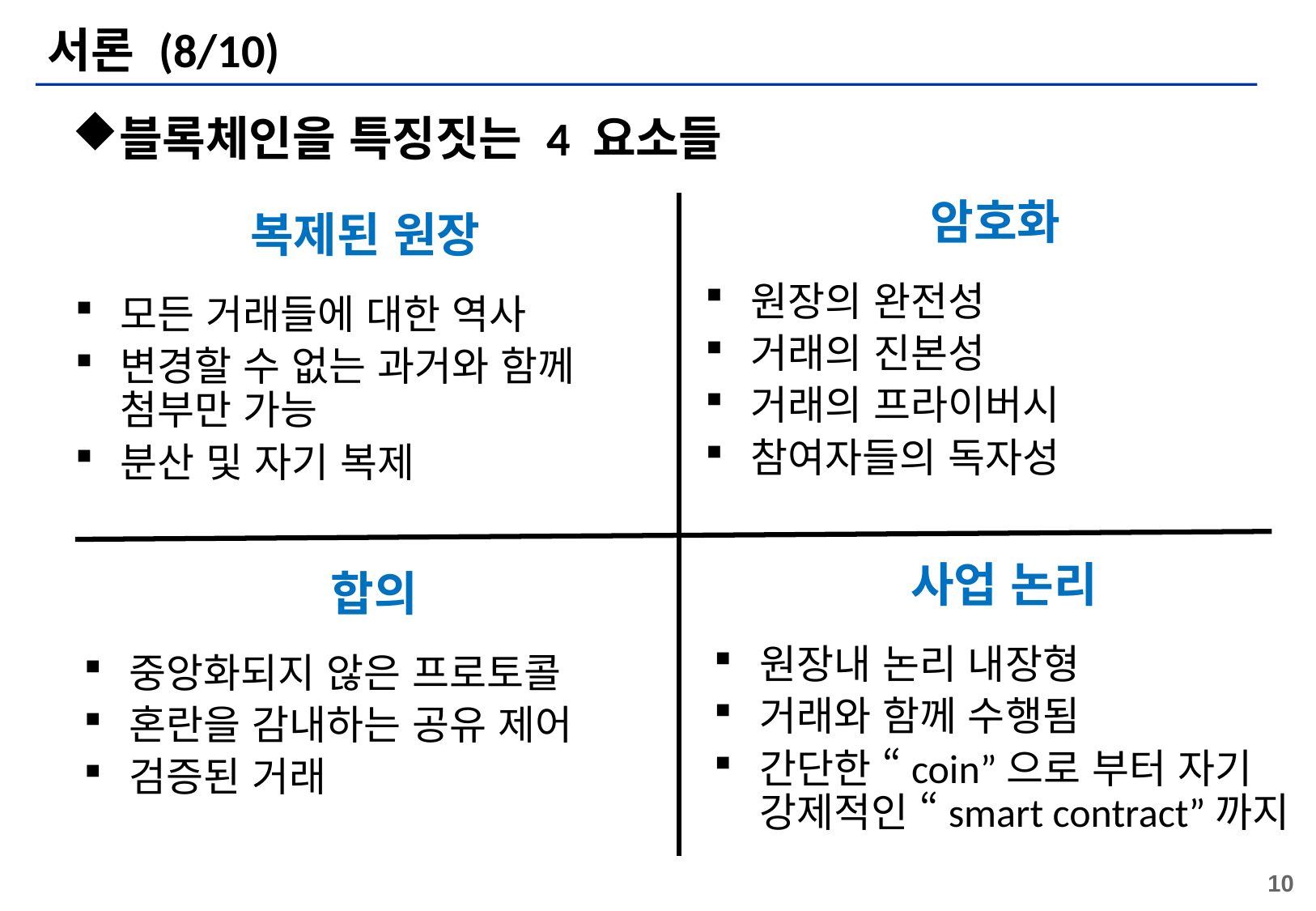

# 서론 (8/10)
블록체인을 특징짓는 4 요소들
암호화

원장의 완전성
거래의 진본성
거래의 프라이버시
참여자들의 독자성

복제된 원장

모든 거래들에 대한 역사
변경할 수 없는 과거와 함께 첨부만 가능
분산 및 자기 복제

Bob
Alice
Charlie
사업 논리

원장내 논리 내장형
거래와 함께 수행됨
간단한 “coin”으로 부터 자기 강제적인 “smart contract”까지

합의

중앙화되지 않은 프로토콜
혼란을 감내하는 공유 제어
검증된 거래

Dave
Frank
Eve